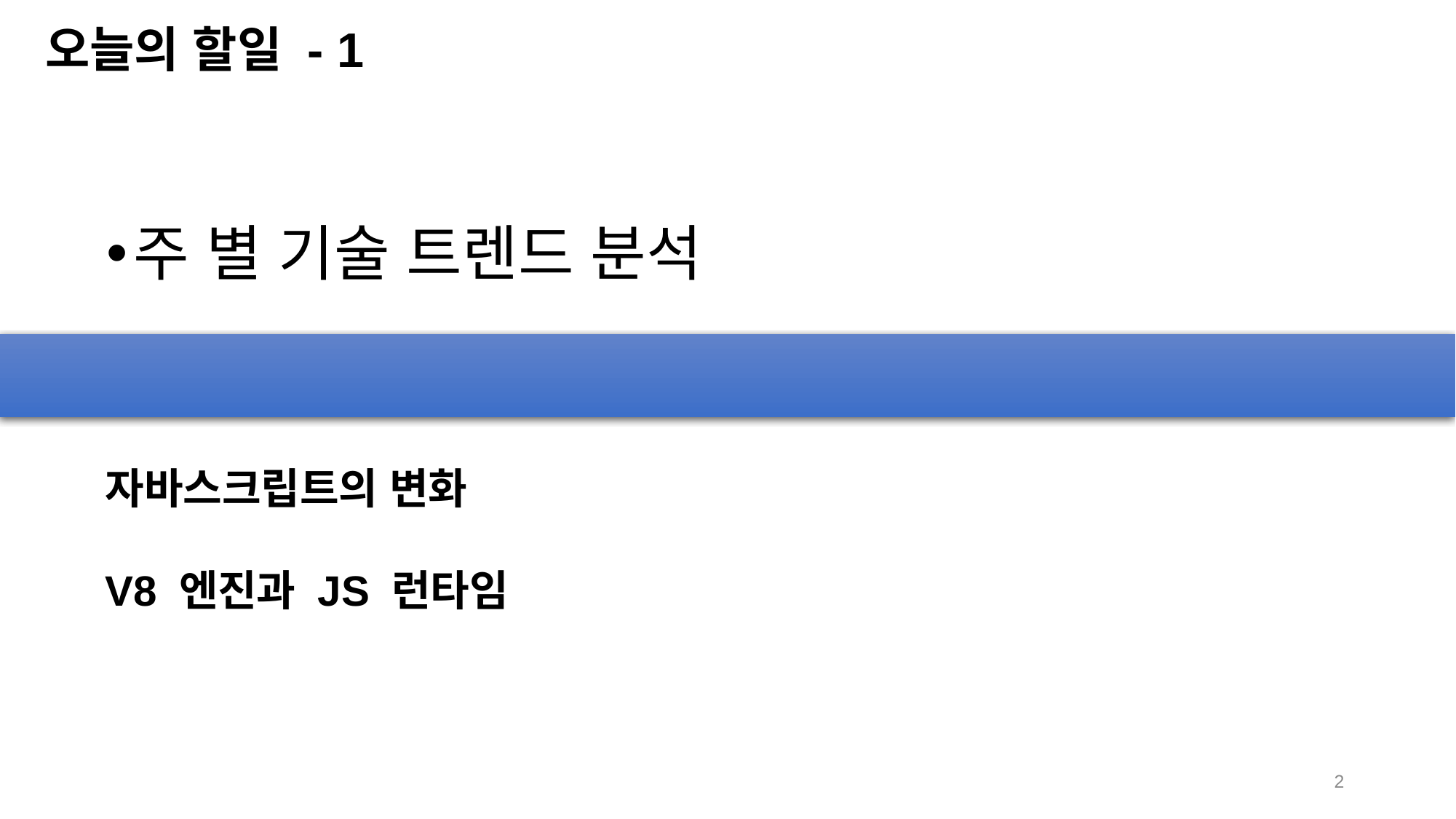

오늘의 할일 - 1
주 별 기술 트렌드 분석

자바스크립트의 변화

V8 엔진과 JS 런타임
2